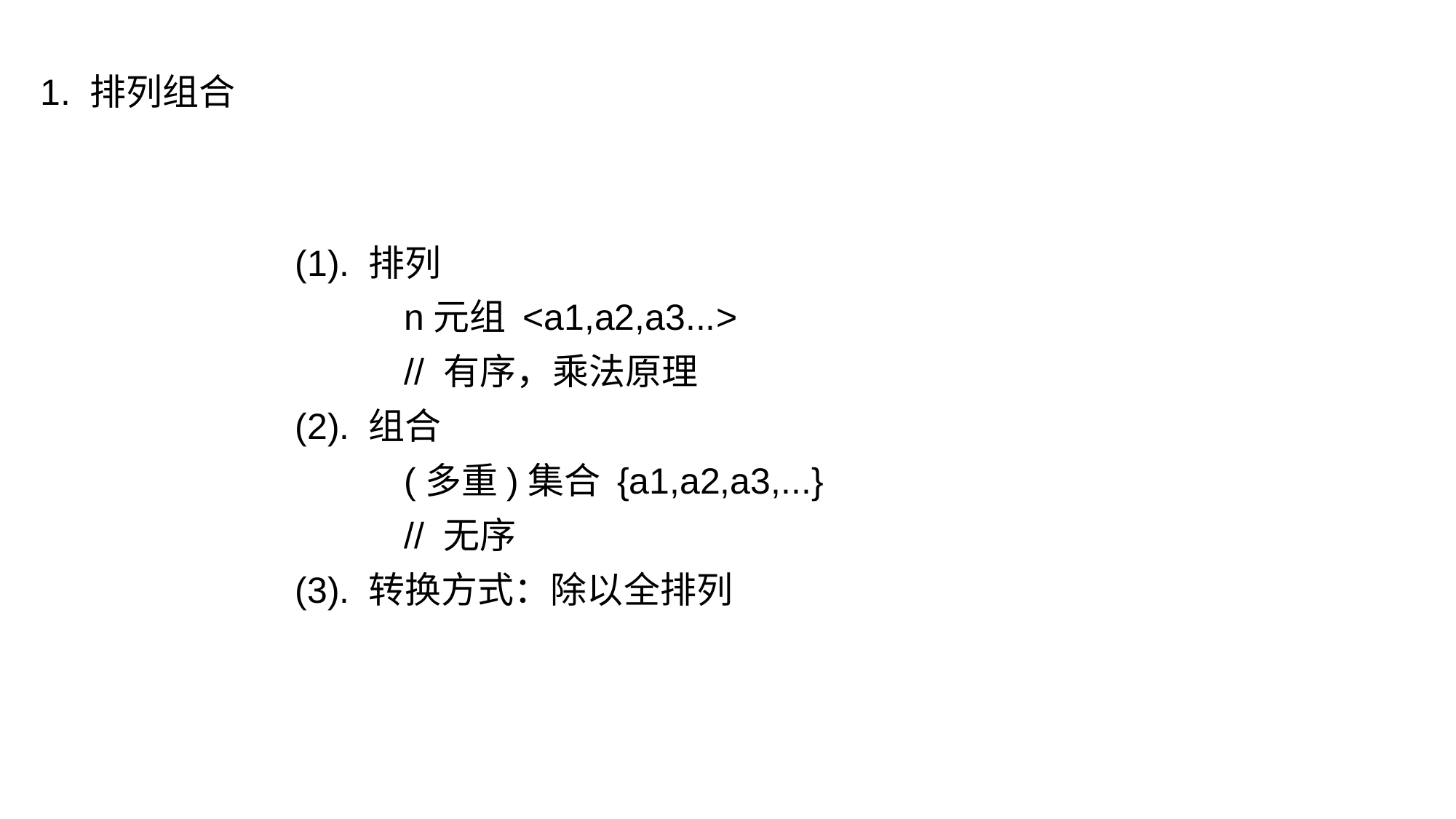

1. 排列组合

(1). 排列
	n元组 <a1,a2,a3...>
	// 有序，乘法原理
(2). 组合
	(多重)集合 {a1,a2,a3,...}
	// 无序
(3). 转换方式：除以全排列